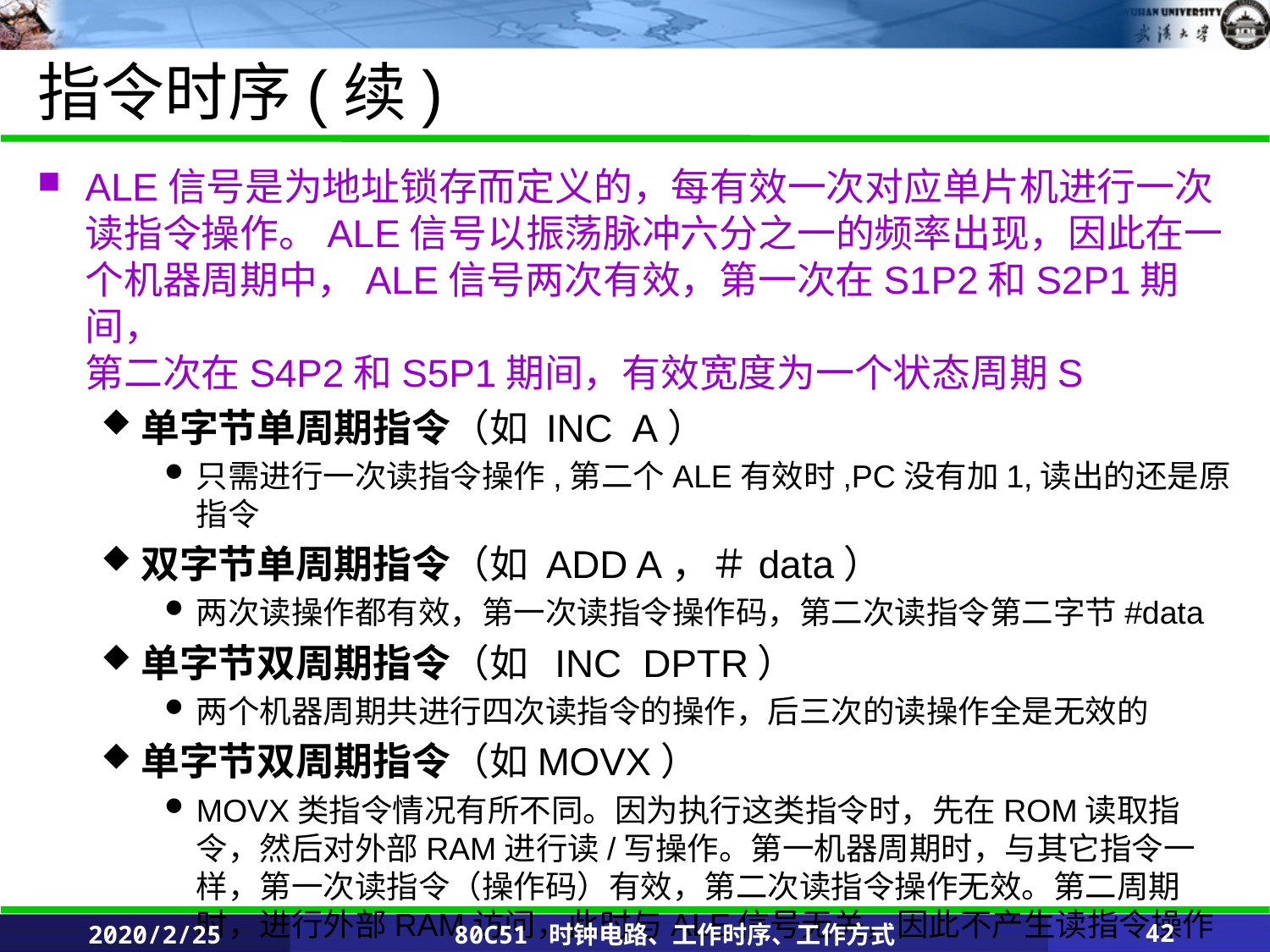

# 指令时序(续)
ALE信号是为地址锁存而定义的，每有效一次对应单片机进行一次读指令操作。ALE信号以振荡脉冲六分之一的频率出现，因此在一个机器周期中，ALE信号两次有效，第一次在S1P2和S2P1期间，
第二次在S4P2和S5P1期间，有效宽度为一个状态周期S
单字节单周期指令（如 INC  A）
只需进行一次读指令操作,第二个ALE有效时,PC没有加1,读出的还是原指令
双字节单周期指令（如 ADD A，＃data）
两次读操作都有效，第一次读指令操作码，第二次读指令第二字节#data
单字节双周期指令（如  INC  DPTR）
两个机器周期共进行四次读指令的操作，后三次的读操作全是无效的
单字节双周期指令（如MOVX）
MOVX类指令情况有所不同。因为执行这类指令时，先在ROM读取指令，然后对外部RAM进行读/写操作。第一机器周期时，与其它指令一样，第一次读指令（操作码）有效，第二次读指令操作无效。第二周期时，进行外部RAM访问，此时与ALE信号无关，因此不产生读指令操作
2020/2/25
80C51 时钟电路、工作时序、工作方式
42